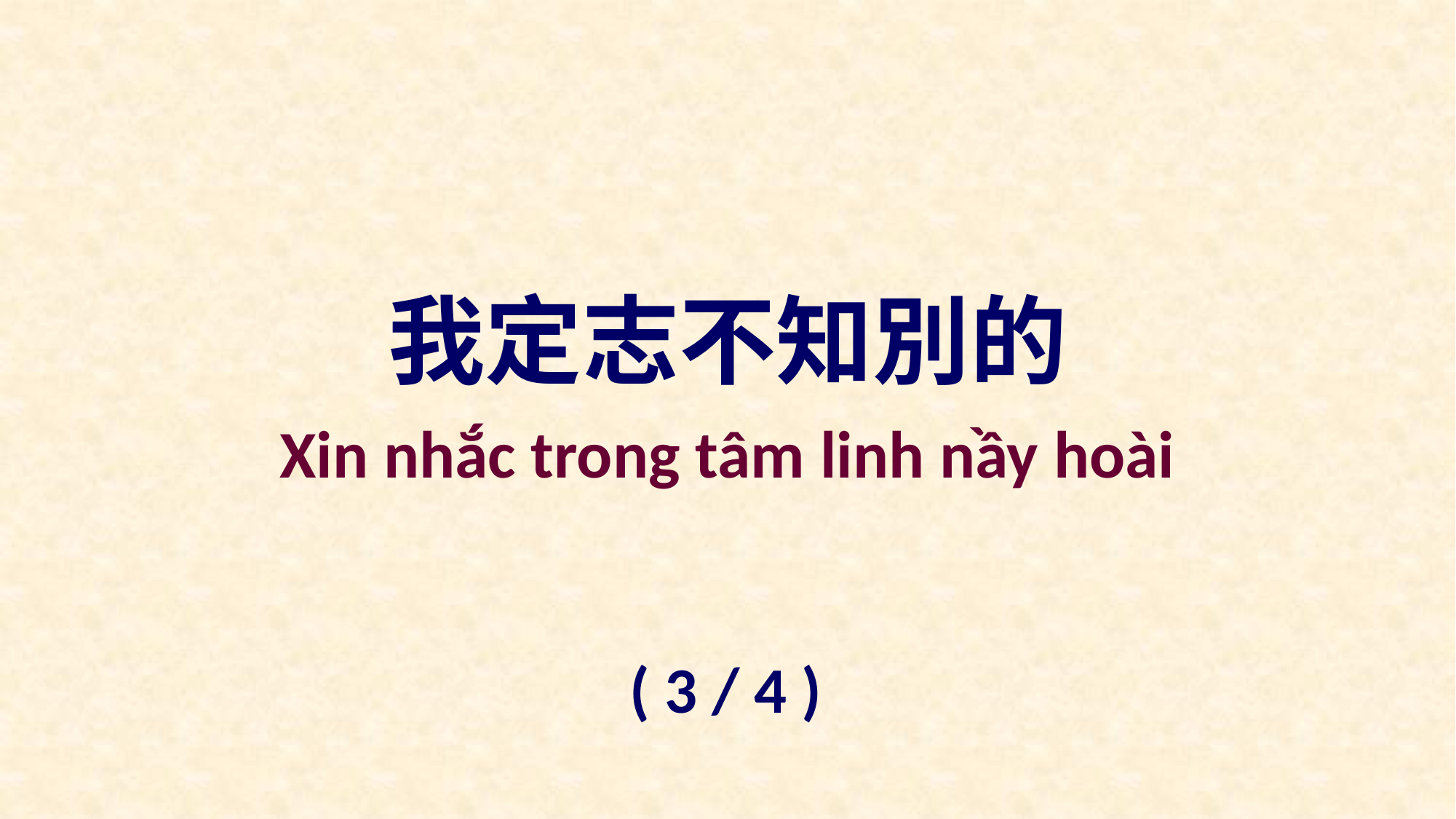

我定志不知別的
Xin nhắc trong tâm linh nầy hoài
( 3 / 4 )